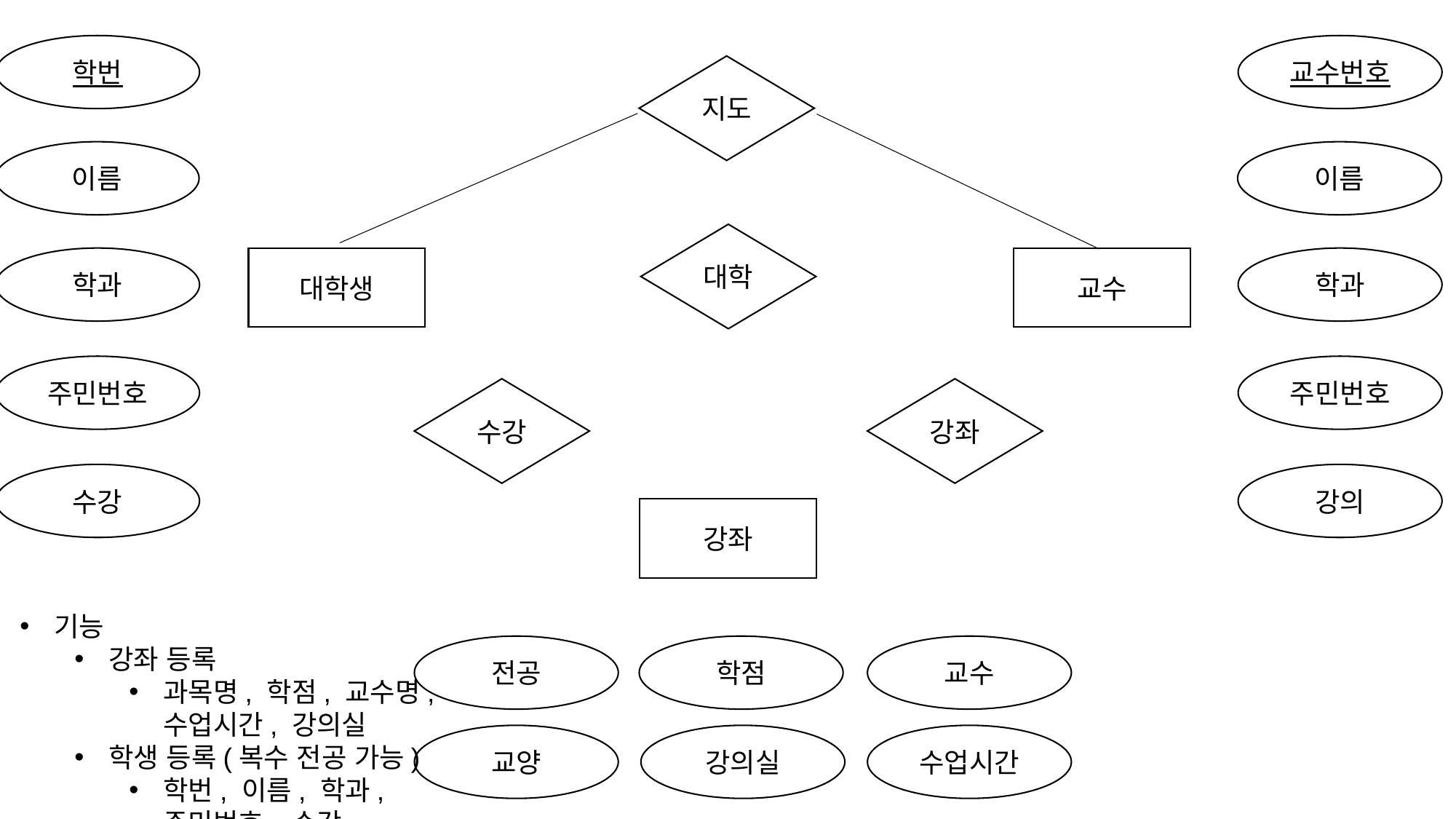

학번
교수번호
지도
이름
이름
대학
학과
학과
교수
대학생
주민번호
주민번호
수강
강좌
수강
강의
강좌
기능
강좌 등록
과목명, 학점, 교수명, 수업시간, 강의실
학생 등록(복수 전공 가능)
학번, 이름, 학과, 주민번호, 수강
교수 등록(복수 전공 불가능)
교수번호, 이름, 학과,주민번호, 강의
지도학생 등록
수강 신청

학점
전공
교수
강의실
교양
수업시간